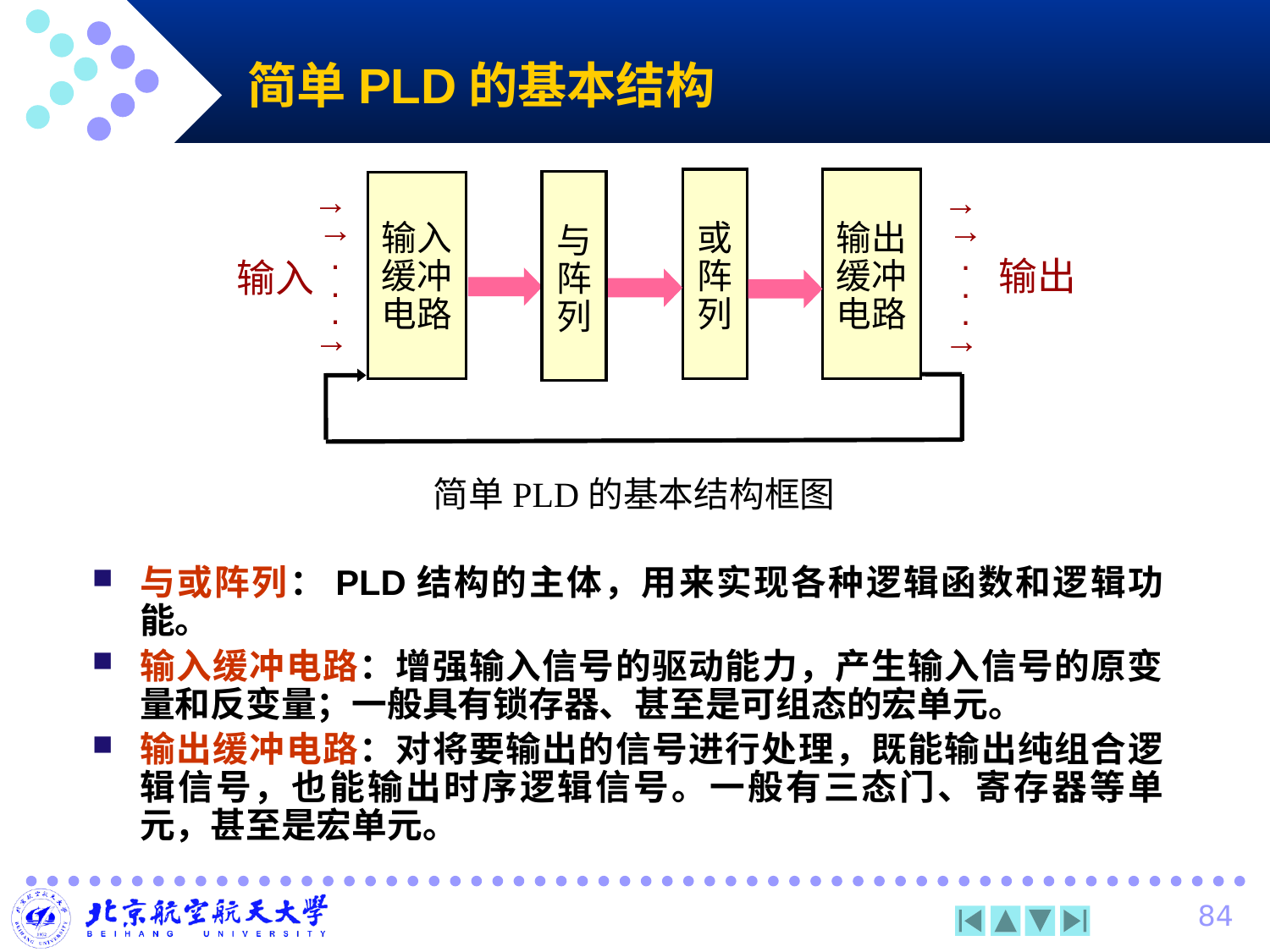

简单PLD的基本结构

或阵列

输出缓冲 电路

与阵列

输入缓冲 电路

→  →
.
.
.
→
→  →
.
.
.
→
输入
输出

简单PLD的基本结构框图

与或阵列：PLD结构的主体，用来实现各种逻辑函数和逻辑功能。
输入缓冲电路：增强输入信号的驱动能力，产生输入信号的原变量和反变量；一般具有锁存器、甚至是可组态的宏单元。
输出缓冲电路：对将要输出的信号进行处理，既能输出纯组合逻辑信号，也能输出时序逻辑信号。一般有三态门、寄存器等单元，甚至是宏单元。
84